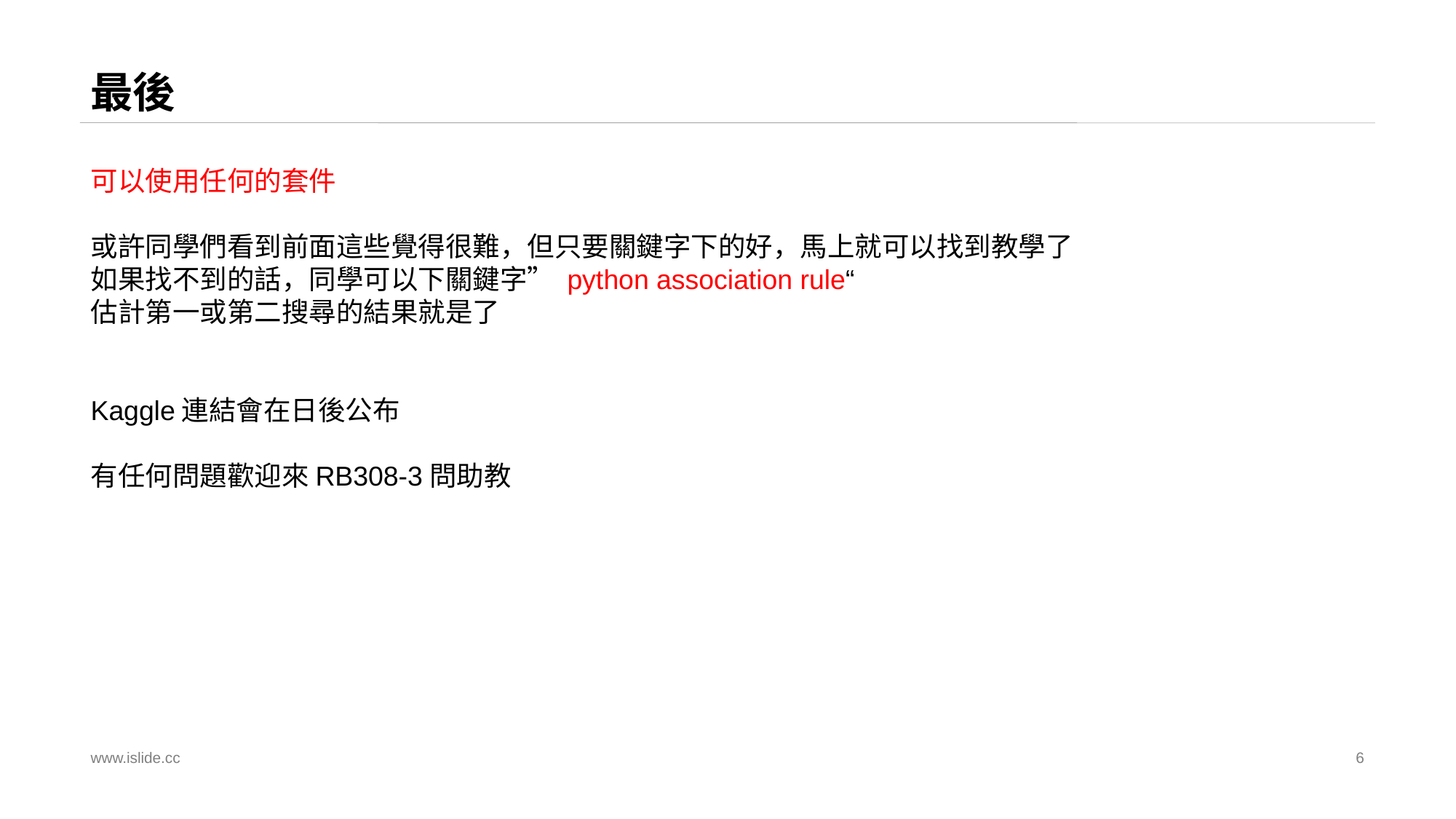

最後
可以使用任何的套件

或許同學們看到前面這些覺得很難，但只要關鍵字下的好，馬上就可以找到教學了
如果找不到的話，同學可以下關鍵字” python association rule“
估計第一或第二搜尋的結果就是了

Kaggle連結會在日後公布

有任何問題歡迎來RB308-3問助教
www.islide.cc
6